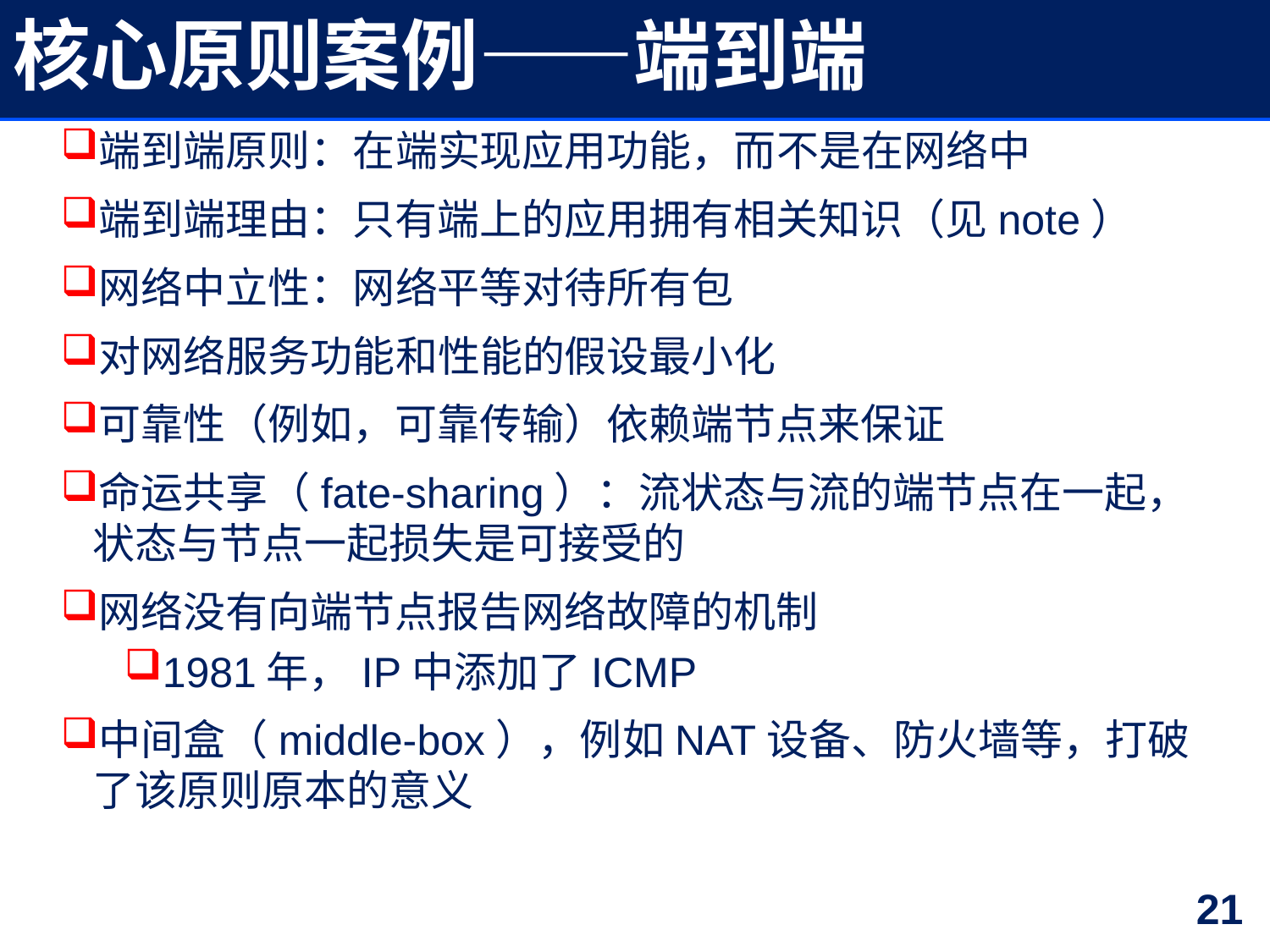

# 核心原则案例——端到端
端到端原则：在端实现应用功能，而不是在网络中
端到端理由：只有端上的应用拥有相关知识（见note）
网络中立性：网络平等对待所有包
对网络服务功能和性能的假设最小化
可靠性（例如，可靠传输）依赖端节点来保证
命运共享（fate-sharing）：流状态与流的端节点在一起，状态与节点一起损失是可接受的
网络没有向端节点报告网络故障的机制
1981年，IP中添加了ICMP
中间盒（middle-box），例如NAT设备、防火墙等，打破了该原则原本的意义

21